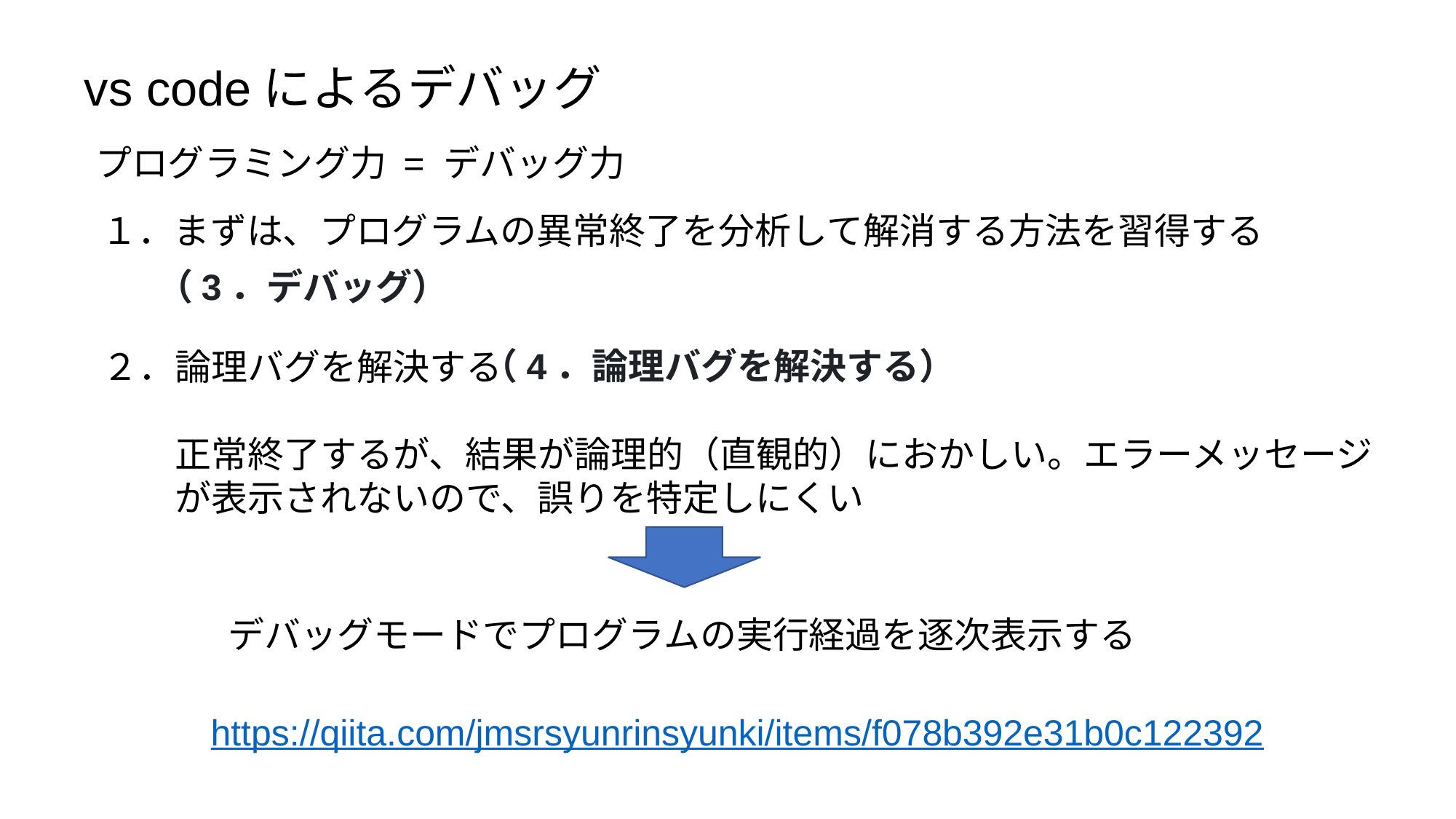

vs codeによるデバッグ
プログラミング力 = デバッグ力
１．まずは、プログラムの異常終了を分析して解消する方法を習得する
（3．デバッグ）

（4．論理バグを解決する）

２．論理バグを解決する

　　正常終了するが、結果が論理的（直観的）におかしい。エラーメッセージ
　　が表示されないので、誤りを特定しにくい

デバッグモードでプログラムの実行経過を逐次表示する
https://qiita.com/jmsrsyunrinsyunki/items/f078b392e31b0c122392